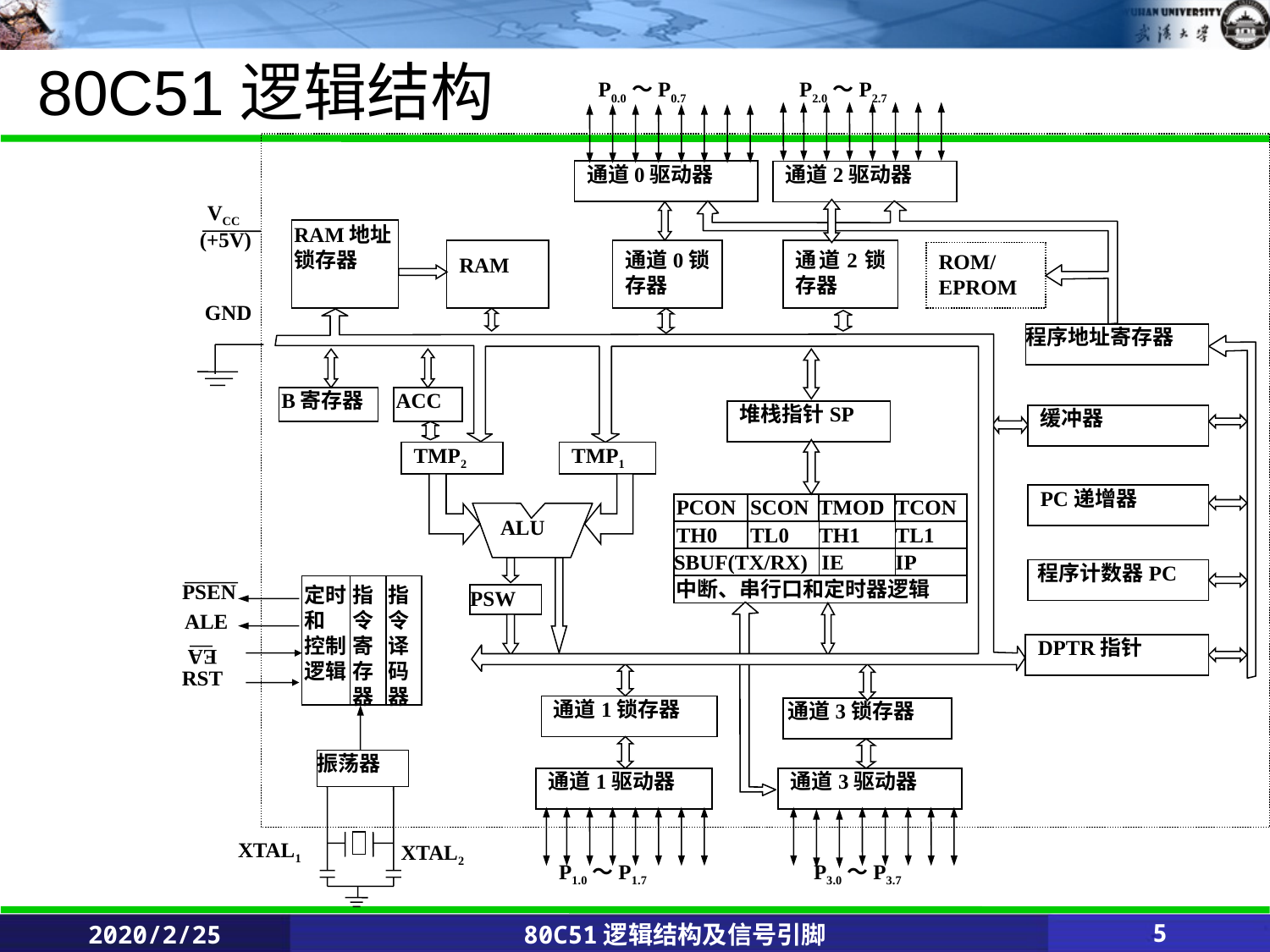

# 80C51逻辑结构

通道0驱动器
通道2驱动器
VCC

RAM地址锁存器
(+5V)

RAM
通道0锁存器
通道2锁存器
ROM/
EPROM

GND

程序地址寄存器

B寄存器
ACC
堆栈指针SP
缓冲器

TMP2
TMP1
PC递增器

PCON
SCON
TMOD
TCON

ALU
TH0
TL0
TH1
TL1
SBUF(TX/RX)
IE
IP

程序计数器PC

中断、串行口和定时器逻辑
定时和
控制逻辑
指令
寄存器
指令
译码器

PSEN

PSW

ALE

    EA
DPTR指针

RST

通道1锁存器
通道3锁存器

振荡器

通道1驱动器
通道3驱动器

XTAL1
XTAL2
P1.0～P1.7
P3.0～P3.7

P0.0～P0.7
P2.0～P2.7

2020/2/25
80C51逻辑结构及信号引脚
5